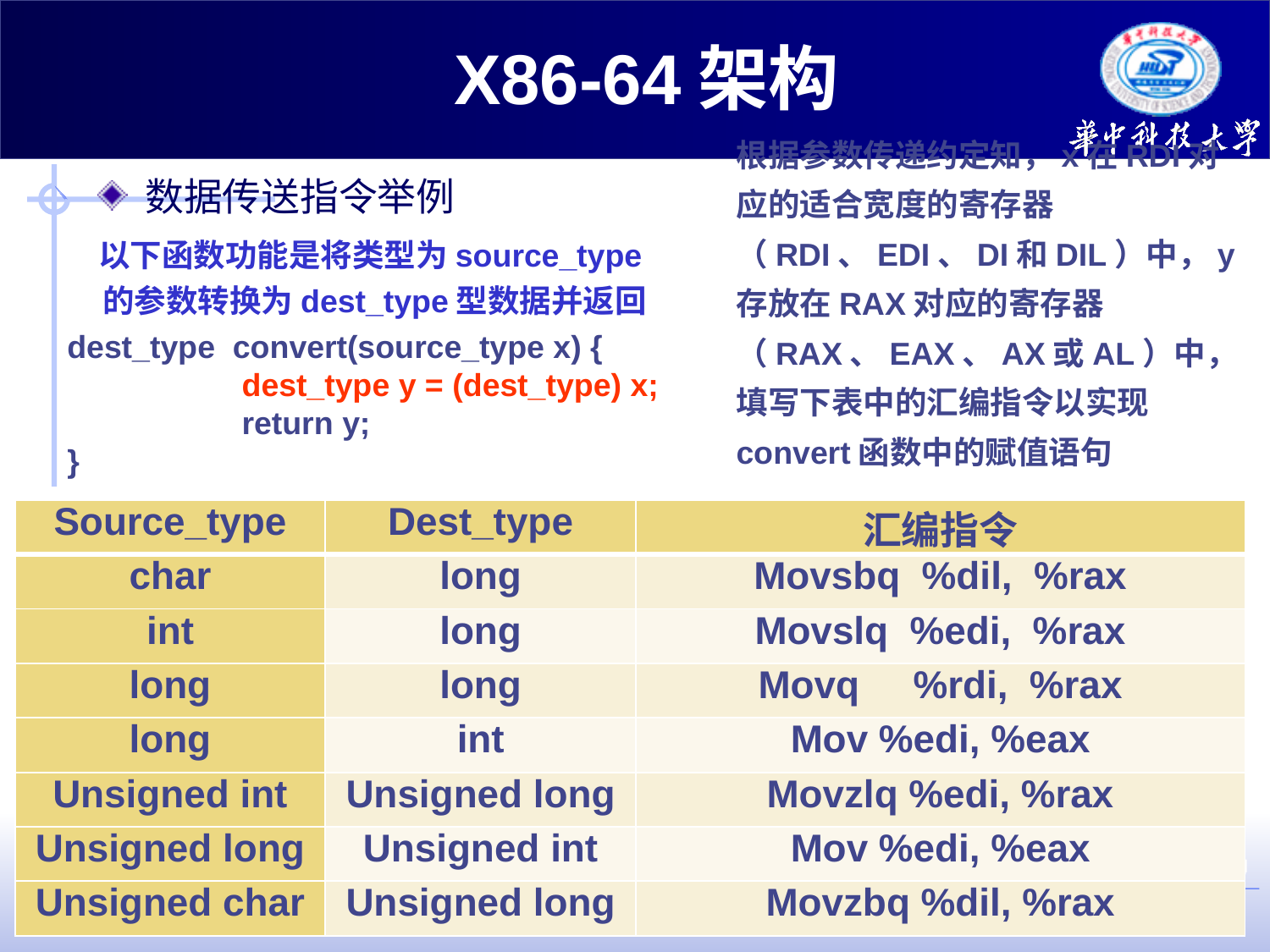

X86-64架构
根据参数传递约定知，x在RDI对应的适合宽度的寄存器（RDI、EDI、DI和DIL）中，y存放在RAX对应的寄存器（RAX、EAX、AX或AL）中，填写下表中的汇编指令以实现convert函数中的赋值语句
数据传送指令举例
     以下函数功能是将类型为source_type的参数转换为dest_type型数据并返回

dest_type  convert(source_type x) {
		dest_type y = (dest_type) x;
		return y;
}
| Source\_type | Dest\_type | 汇编指令 |
| --- | --- | --- |
| char | long | Movsbq %dil, %rax |
| int | long | Movslq %edi, %rax |
| long | long | Movq %rdi, %rax |
| long | int | Mov %edi, %eax |
| Unsigned int | Unsigned long | Movzlq %edi, %rax |
| Unsigned long | Unsigned int | Mov %edi, %eax |
| Unsigned char | Unsigned long | Movzbq %dil, %rax |